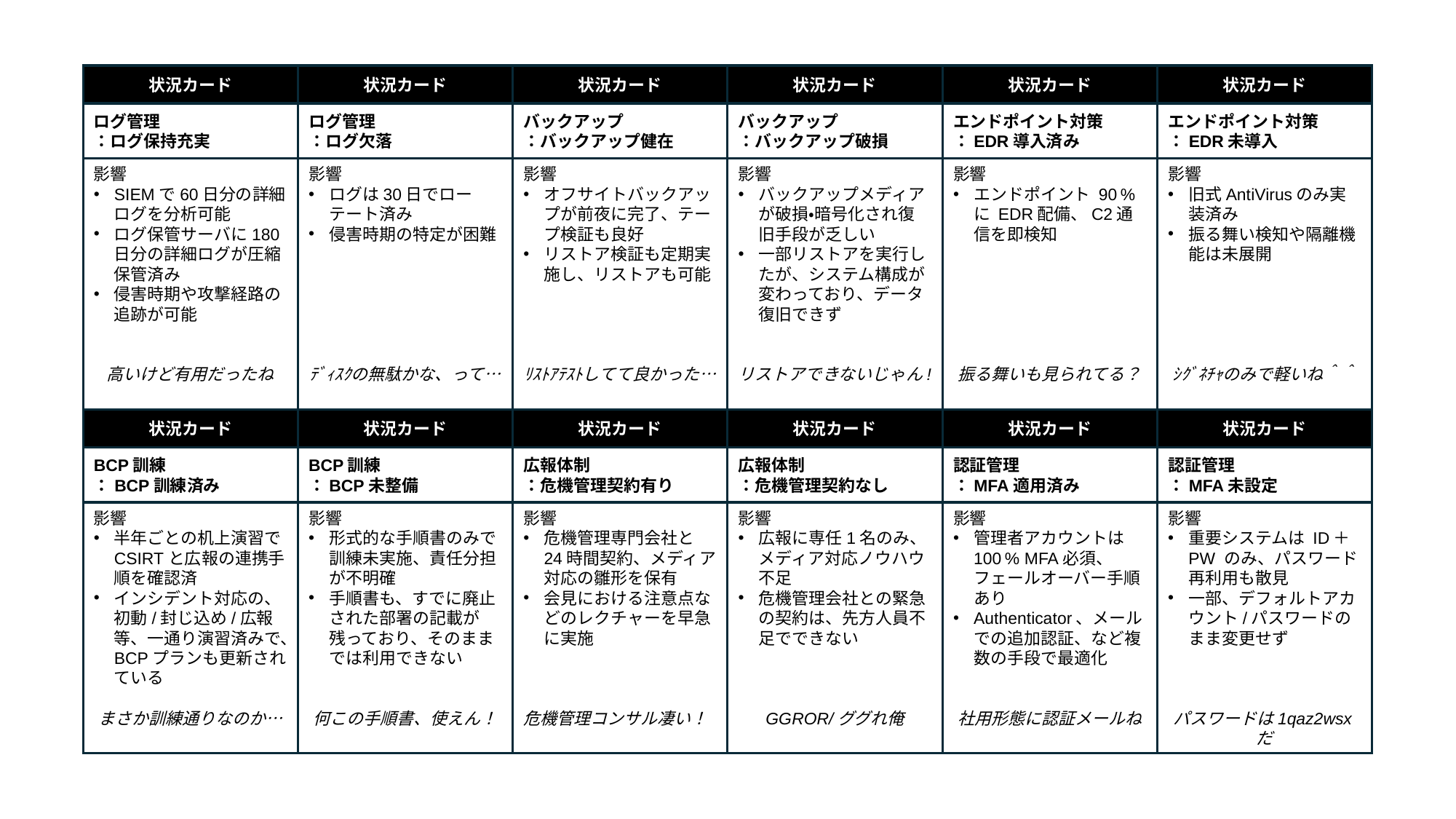

状況カード

状況カード

状況カード

状況カード

状況カード

状況カード
エンドポイント対策
：EDR導入済み
エンドポイント対策
：EDR未導入
バックアップ
：バックアップ健在
バックアップ
：バックアップ破損
ログ管理
：ログ保持充実
ログ管理
：ログ欠落
影響
エンドポイント 90 % に EDR配備、C2通信を即検知

振る舞いも見られてる？
影響
旧式AntiVirusのみ実装済み
振る舞い検知や隔離機能は未展開

ｼｸﾞﾈﾁｬのみで軽いね＾＾
影響
オフサイトバックアップが前夜に完了、テープ検証も良好
リストア検証も定期実施し、リストアも可能

ﾘｽﾄｱﾃｽﾄしてて良かった…
影響
バックアップメディアが破損・暗号化され復旧手段が乏しい
一部リストアを実行したが、システム構成が変わっており、データ復旧できず

リストアできないじゃん!
影響
SIEMで60日分の詳細ログを分析可能
ログ保管サーバに180日分の詳細ログが圧縮保管済み
侵害時期や攻撃経路の追跡が可能

高いけど有用だったね
影響
ログは30日でローテート済み
侵害時期の特定が困難

ﾃﾞｨｽｸの無駄かな、って…

状況カード

状況カード

状況カード

状況カード

状況カード

状況カード
認証管理
：MFA適用済み
認証管理
：MFA未設定
広報体制
：危機管理契約有り
広報体制
：危機管理契約なし
BCP訓練
：BCP訓練済み
BCP訓練
：BCP未整備
影響
管理者アカウントは 100 % MFA必須、フェールオーバー手順あり
Authenticator、メールでの追加認証、など複数の手段で最適化

社用形態に認証メールね
影響
重要システムは ID＋PW のみ、パスワード再利用も散見
一部、デフォルトアカウント/パスワードのまま変更せず

パスワードは1qaz2wsxだ
影響
危機管理専門会社と24時間契約、メディア対応の雛形を保有
会見における注意点などのレクチャーを早急に実施

危機管理コンサル凄い！
影響
広報に専任1名のみ、メディア対応ノウハウ不足
危機管理会社との緊急の契約は、先方人員不足でできない

GGROR/ググれ俺
影響
半年ごとの机上演習でCSIRTと広報の連携手順を確認済
インシデント対応の、初動/封じ込め/広報 等、一通り演習済みで、BCPプランも更新されている

まさか訓練通りなのか…
影響
形式的な手順書のみで訓練未実施、責任分担が不明確
手順書も、すでに廃止された部署の記載が残っており、そのままでは利用できない

何この手順書、使えん！